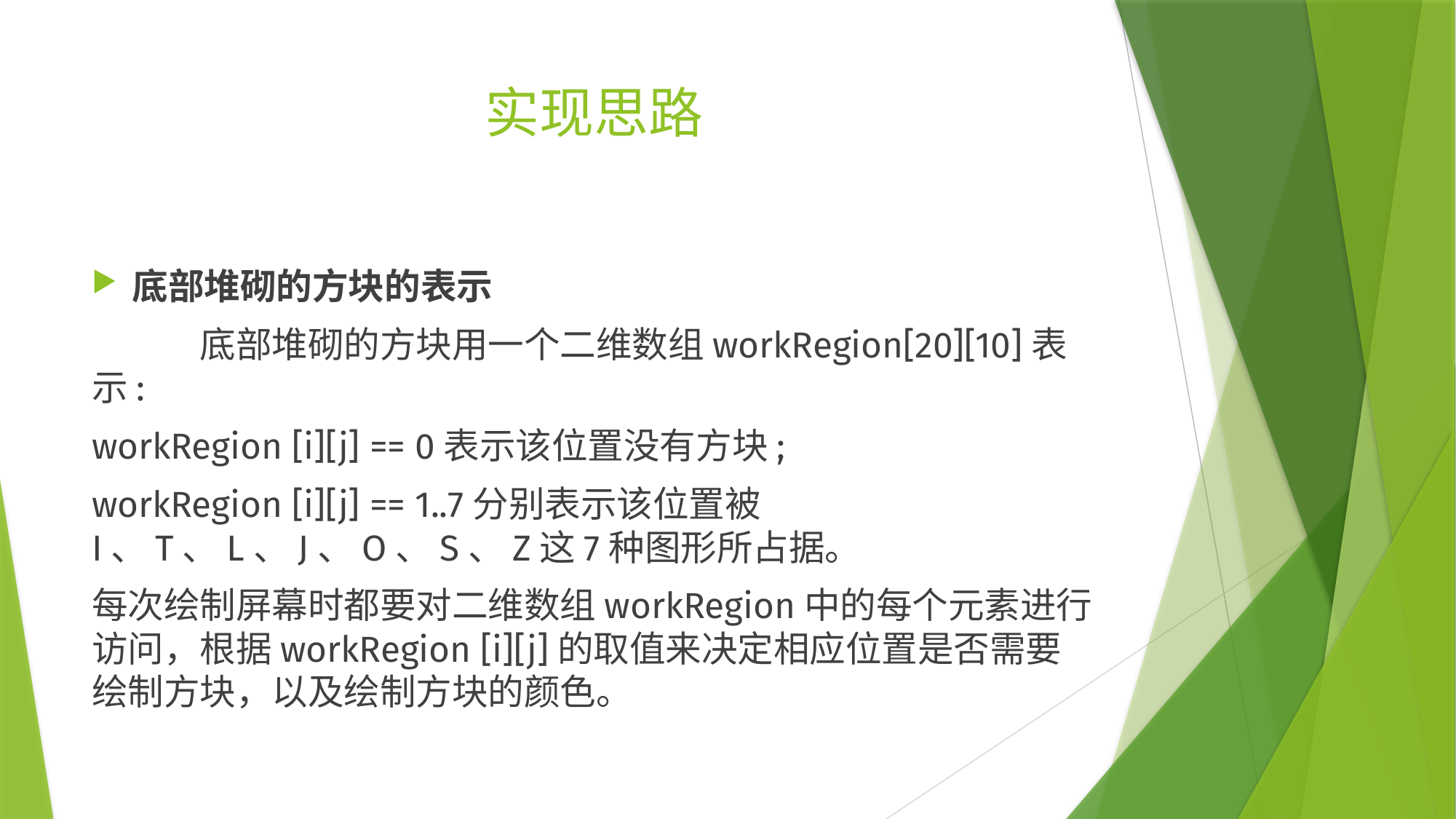

# 实现思路
底部堆砌的方块的表示
	底部堆砌的方块用一个二维数组workRegion[20][10]表示:
workRegion [i][j] == 0表示该位置没有方块;
workRegion [i][j] == 1..7分别表示该位置被I、T、L、J、O、S、Z这7种图形所占据。
每次绘制屏幕时都要对二维数组workRegion中的每个元素进行访问，根据workRegion [i][j]的取值来决定相应位置是否需要绘制方块，以及绘制方块的颜色。